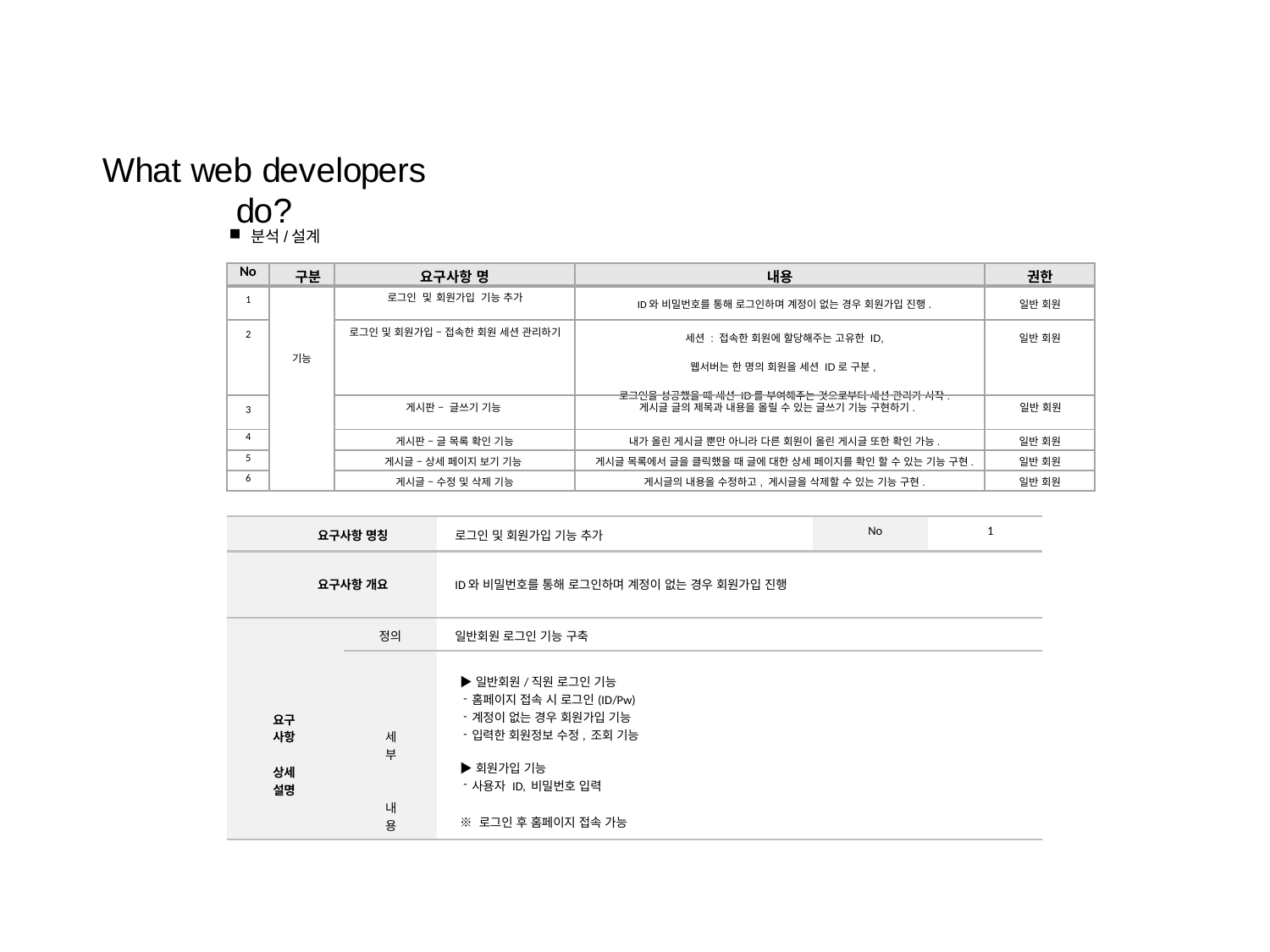

# What web developers do?
분석/설계
| No | 구분 | 요구사항 명 | 내용 | 권한 |
| --- | --- | --- | --- | --- |
| 1 | 기능 | 로그인 및 회원가입 기능 추가 | ID와 비밀번호를 통해 로그인하며 계정이 없는 경우 회원가입 진행. | 일반 회원 |
| 2 |  | 로그인 및 회원가입 – 접속한 회원 세션 관리하기 | 세션 : 접속한 회원에 할당해주는 고유한 ID, 웹서버는 한 명의 회원을 세션 ID로 구분, 로그인을 성공했을 때 세션 ID를 부여해주는 것으로부터 세션 관리가 시작. | 일반 회원 |
| 3 |  | 게시판 – 글쓰기 기능 | 게시글 글의 제목과 내용을 올릴 수 있는 글쓰기 기능 구현하기. | 일반 회원 |
| 4 |  | 게시판 – 글 목록 확인 기능 | 내가 올린 게시글 뿐만 아니라 다른 회원이 올린 게시글 또한 확인 가능. | 일반 회원 |
| 5 |  | 게시글 – 상세 페이지 보기 기능 | 게시글 목록에서 글을 클릭했을 때 글에 대한 상세 페이지를 확인 할 수 있는 기능 구현. | 일반 회원 |
| 6 |  | 게시글 – 수정 및 삭제 기능 | 게시글의 내용을 수정하고, 게시글을 삭제할 수 있는 기능 구현. | 일반 회원 |
| 요구사항 명칭 |  | 로그인 및 회원가입 기능 추가 | No | 1 |
| --- | --- | --- | --- | --- |
| 요구사항 개요 |  | ID와 비밀번호를 통해 로그인하며 계정이 없는 경우 회원가입 진행 |  |  |
| 요구사항 상세설명 | 정의 | 일반회원 로그인 기능 구축 |  |  |
|  | 세부 내용 | ▶일반회원/직원 로그인 기능 홈페이지 접속 시 로그인(ID/Pw) 계정이 없는 경우 회원가입 기능 입력한 회원정보 수정, 조회 기능 ▶회원가입 기능 사용자 ID, 비밀번호 입력 ※ 로그인 후 홈페이지 접속 가능 |  |  |